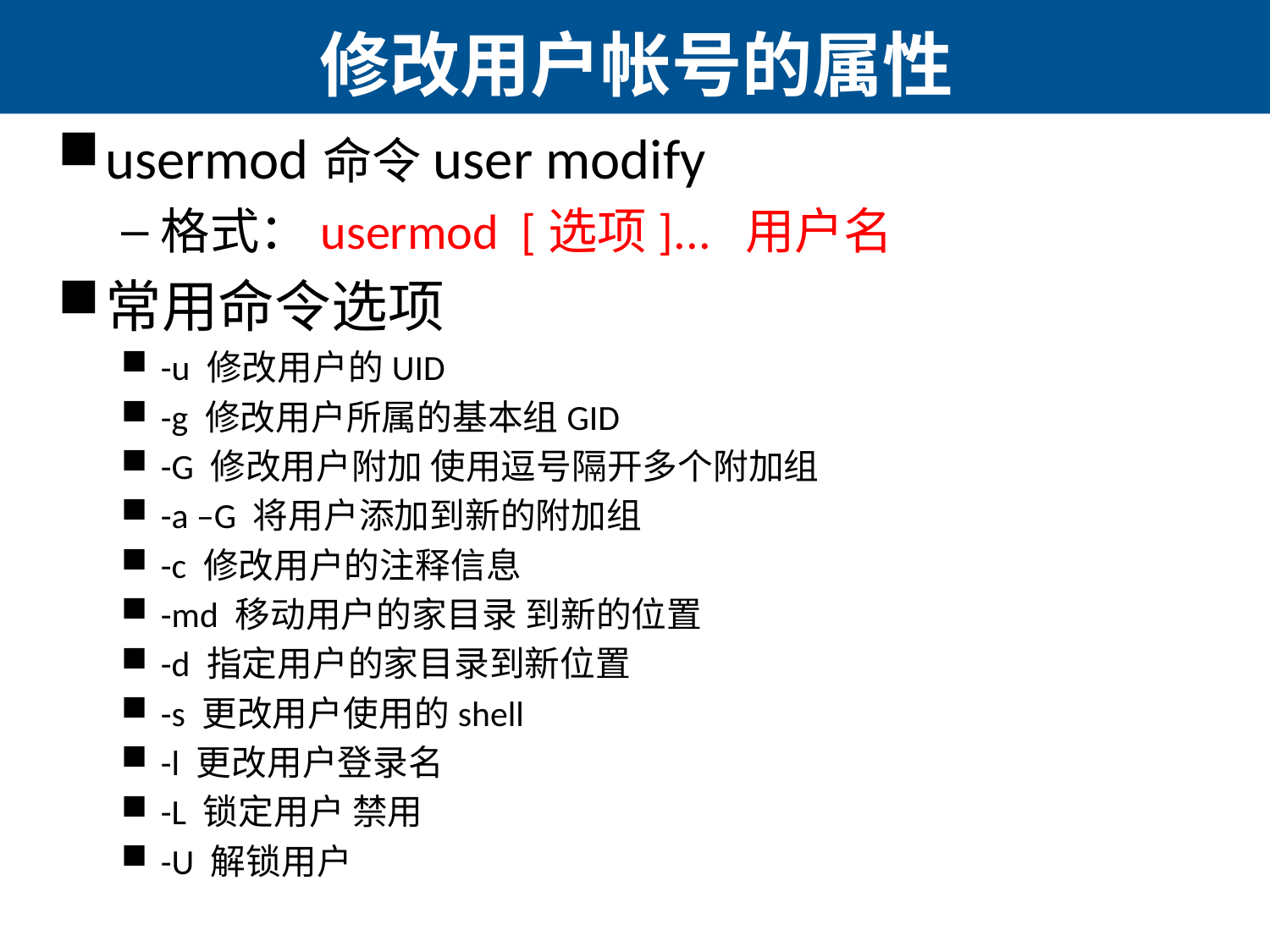

# 修改用户帐号的属性
usermod命令user modify
格式：usermod  [选项]...  用户名
常用命令选项
-u 修改用户的UID
-g 修改用户所属的基本组GID
-G 修改用户附加 使用逗号隔开多个附加组
-a –G 将用户添加到新的附加组
-c 修改用户的注释信息
-md 移动用户的家目录 到新的位置
-d 指定用户的家目录到新位置
-s 更改用户使用的shell
-l 更改用户登录名
-L 锁定用户 禁用
-U 解锁用户